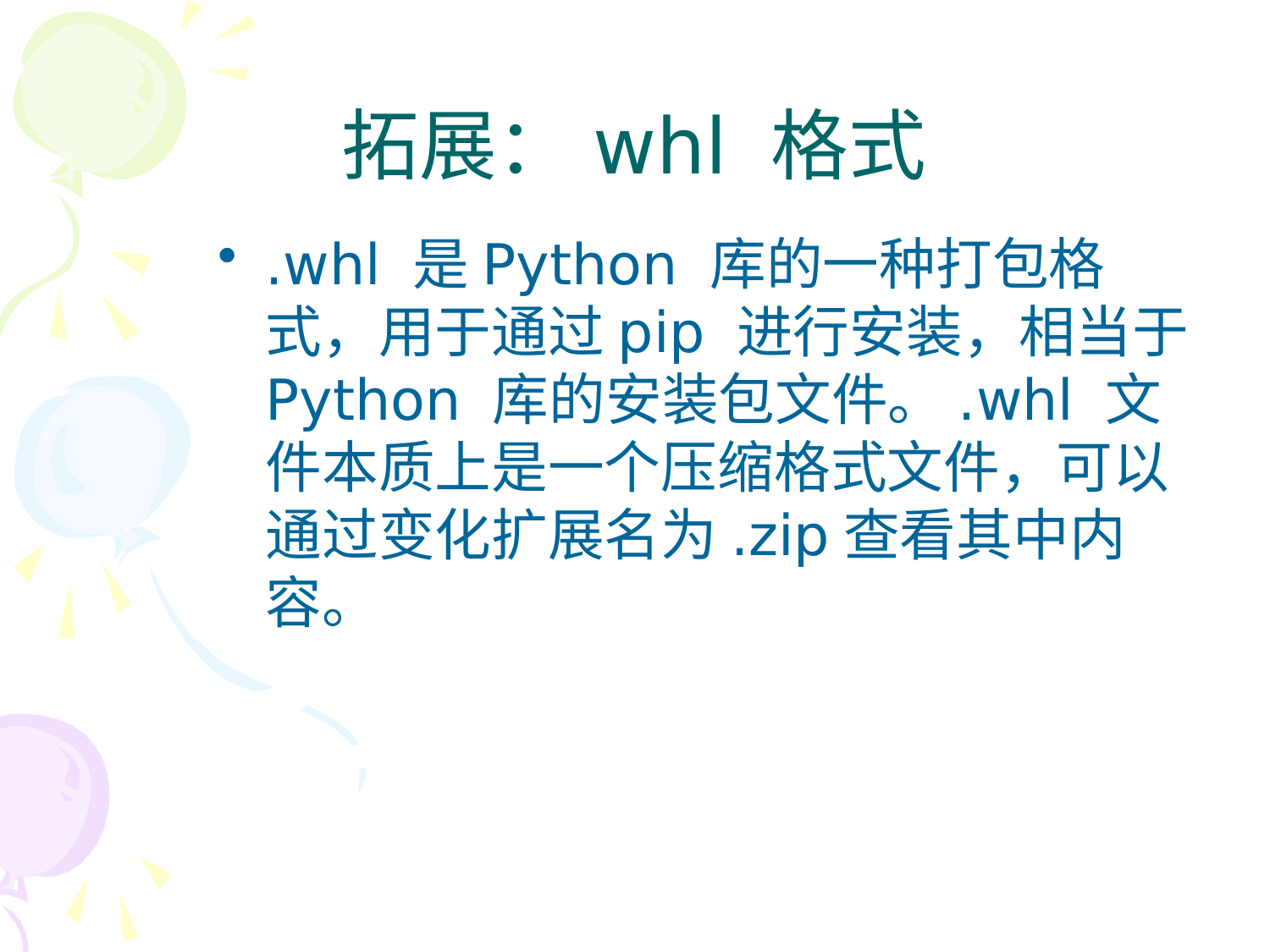

# 拓展：whl 格式
.whl 是Python 库的一种打包格式，用于通过pip 进行安装，相当于Python 库的安装包文件。.whl 文件本质上是一个压缩格式文件，可以通过变化扩展名为.zip查看其中内容。